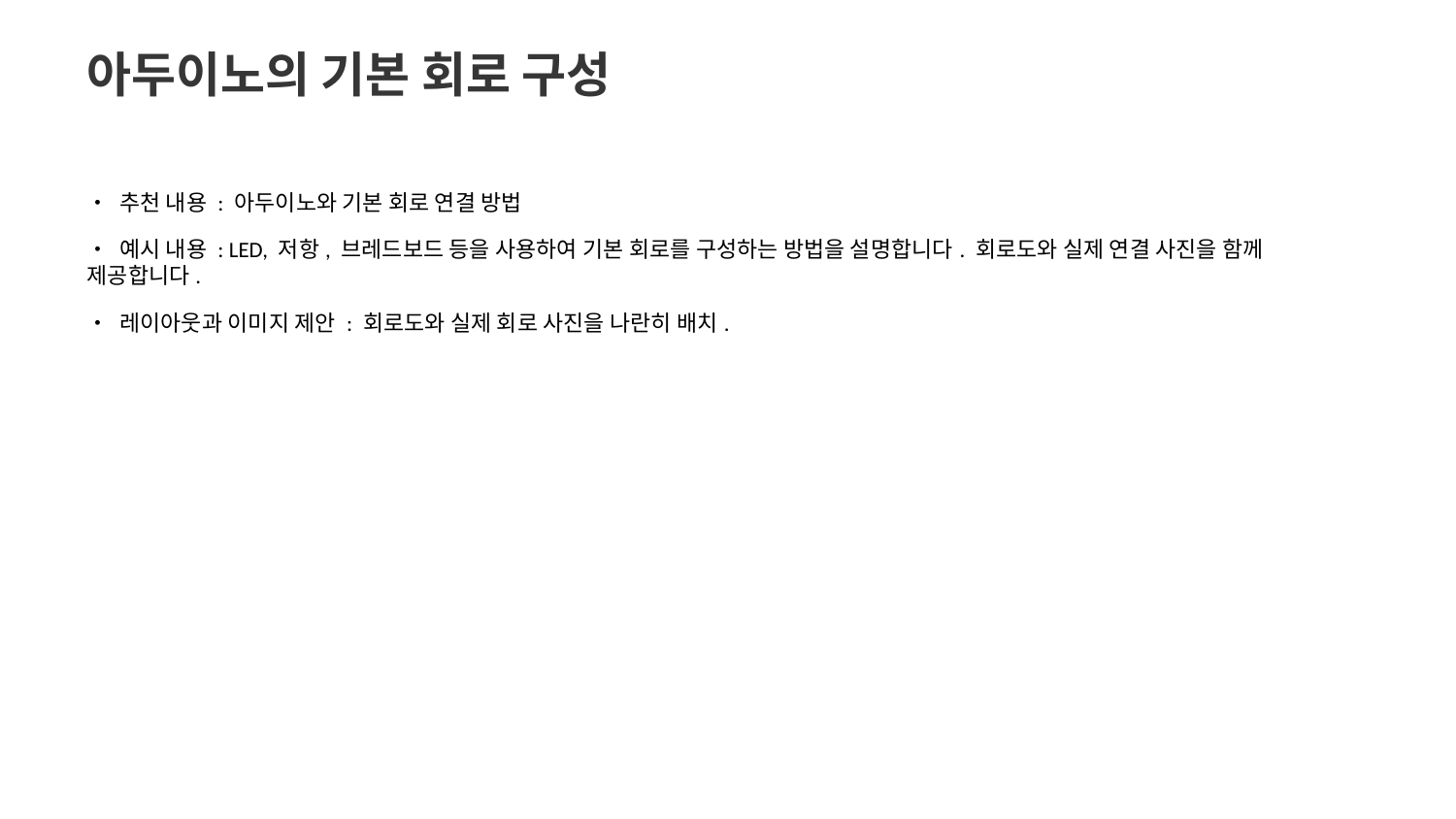

아두이노의 기본 회로 구성
• 추천 내용 : 아두이노와 기본 회로 연결 방법
• 예시 내용 : LED, 저항, 브레드보드 등을 사용하여 기본 회로를 구성하는 방법을 설명합니다. 회로도와 실제 연결 사진을 함께 제공합니다.
• 레이아웃과 이미지 제안 : 회로도와 실제 회로 사진을 나란히 배치.